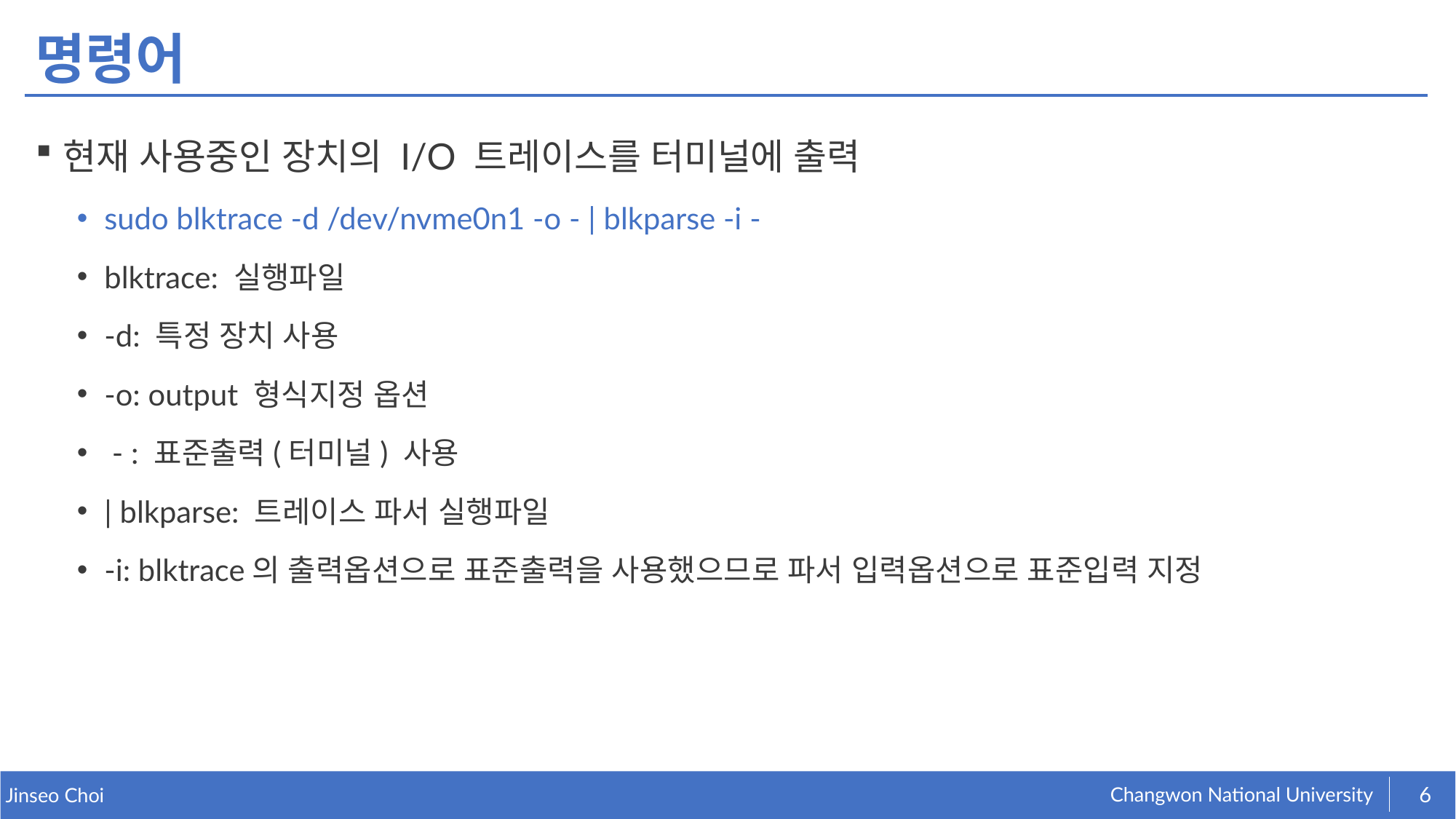

# 명령어
현재 사용중인 장치의 I/O 트레이스를 터미널에 출력
sudo blktrace -d /dev/nvme0n1 -o - | blkparse -i -
blktrace: 실행파일
-d: 특정 장치 사용
-o: output 형식지정 옵션
 - : 표준출력(터미널) 사용
| blkparse: 트레이스 파서 실행파일
-i: blktrace의 출력옵션으로 표준출력을 사용했으므로 파서 입력옵션으로 표준입력 지정
6